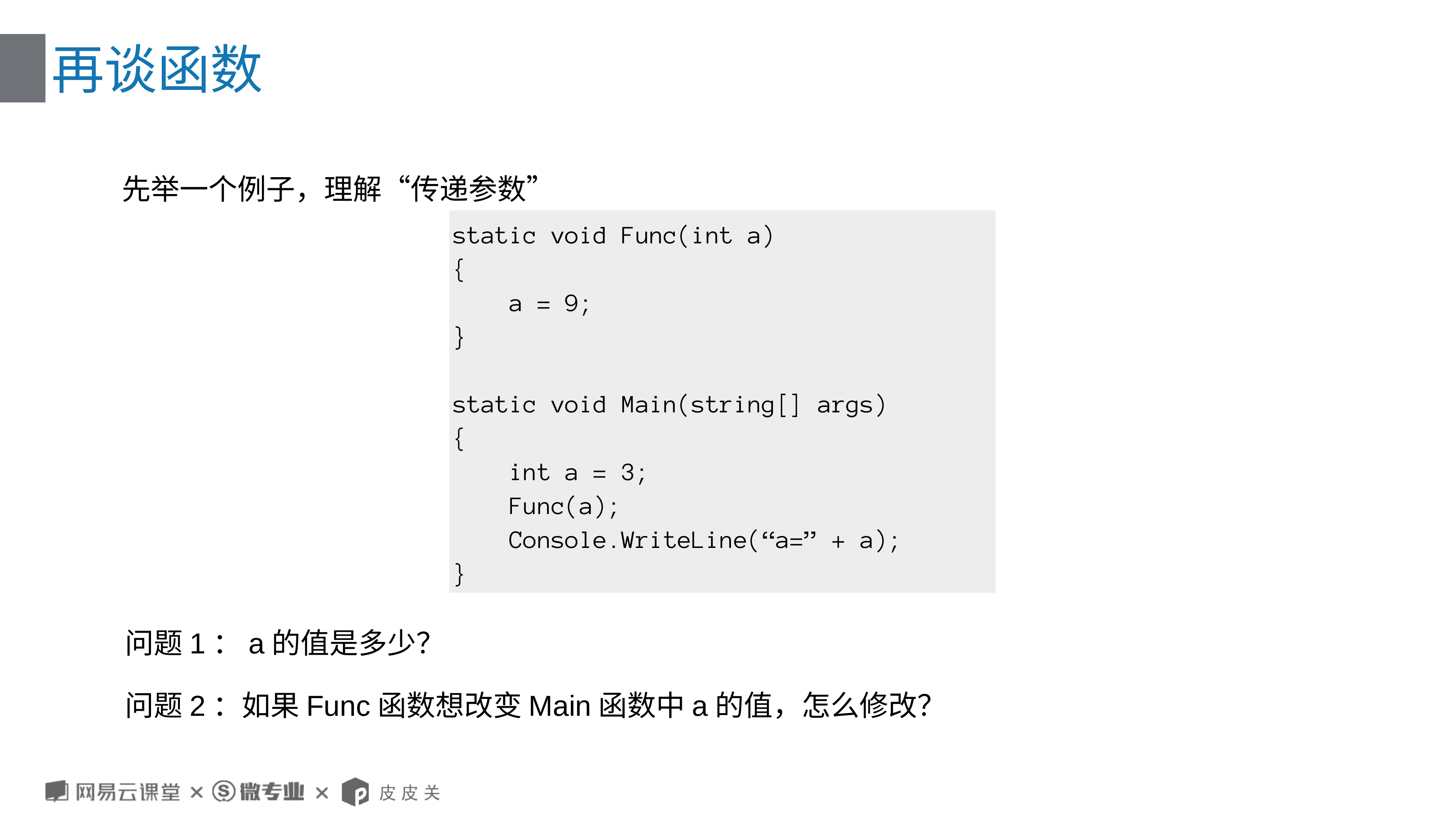

# 再谈函数
先举一个例子，理解“传递参数”

static void Func(int a)
{
    a = 9;
}

static void Main(string[] args)
{
    int a = 3;
    Func(a);
    Console.WriteLine(“a=” + a);
}
问题1：a的值是多少？
问题2：如果Func函数想改变Main函数中a的值，怎么修改？